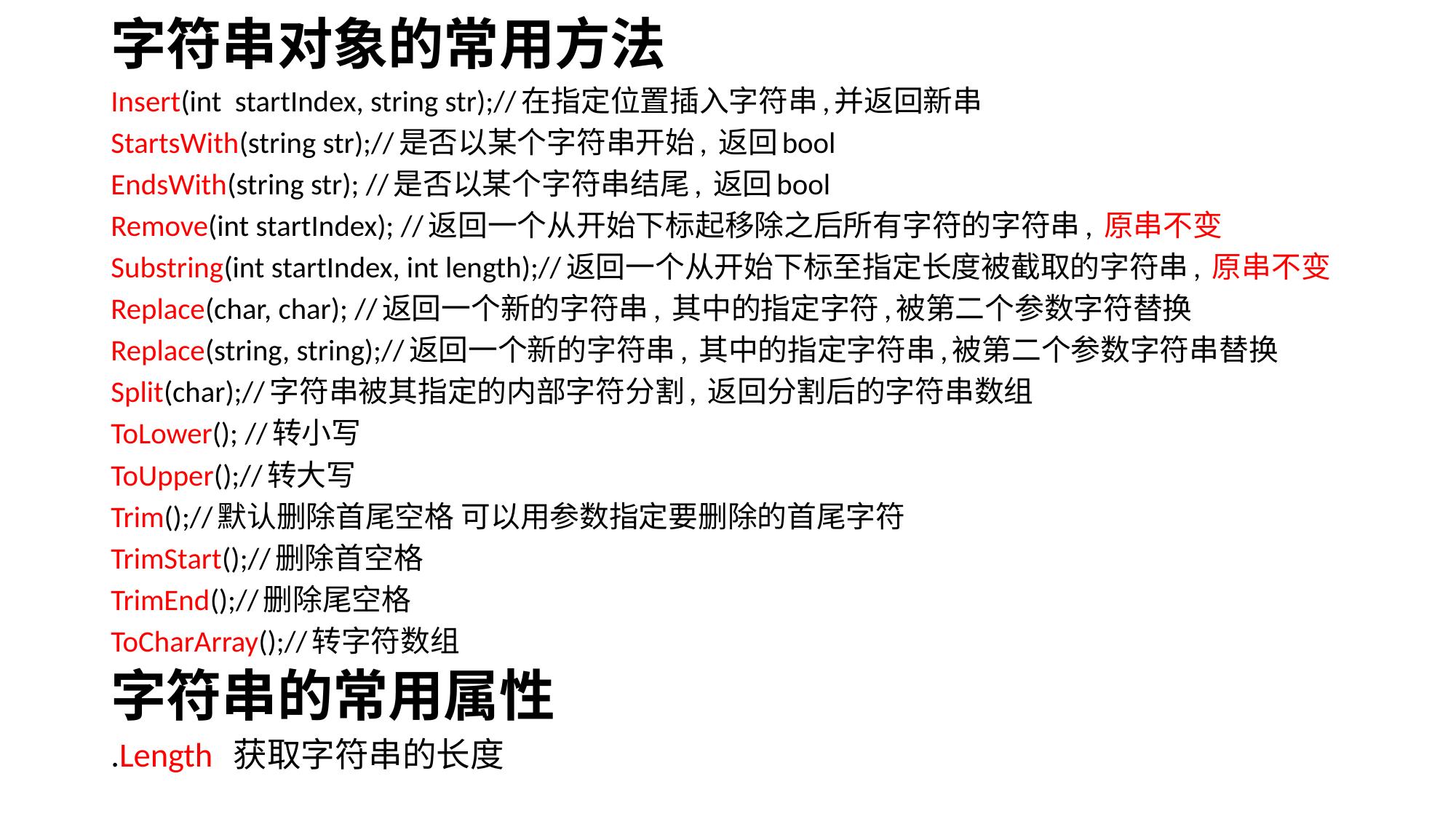

字符串对象的常用方法
Insert(int  startIndex, string str);//在指定位置插入字符串,并返回新串
StartsWith(string str);//是否以某个字符串开始, 返回bool
EndsWith(string str); //是否以某个字符串结尾, 返回bool
Remove(int startIndex); //返回一个从开始下标起移除之后所有字符的字符串, 原串不变
Substring(int startIndex, int length);//返回一个从开始下标至指定长度被截取的字符串, 原串不变
Replace(char, char); //返回一个新的字符串, 其中的指定字符,被第二个参数字符替换
Replace(string, string);//返回一个新的字符串, 其中的指定字符串,被第二个参数字符串替换
Split(char);//字符串被其指定的内部字符分割, 返回分割后的字符串数组
ToLower(); //转小写
ToUpper();//转大写
Trim();//默认删除首尾空格 可以用参数指定要删除的首尾字符
TrimStart();//删除首空格
TrimEnd();//删除尾空格
ToCharArray();//转字符数组
字符串的常用属性
.Length  获取字符串的长度